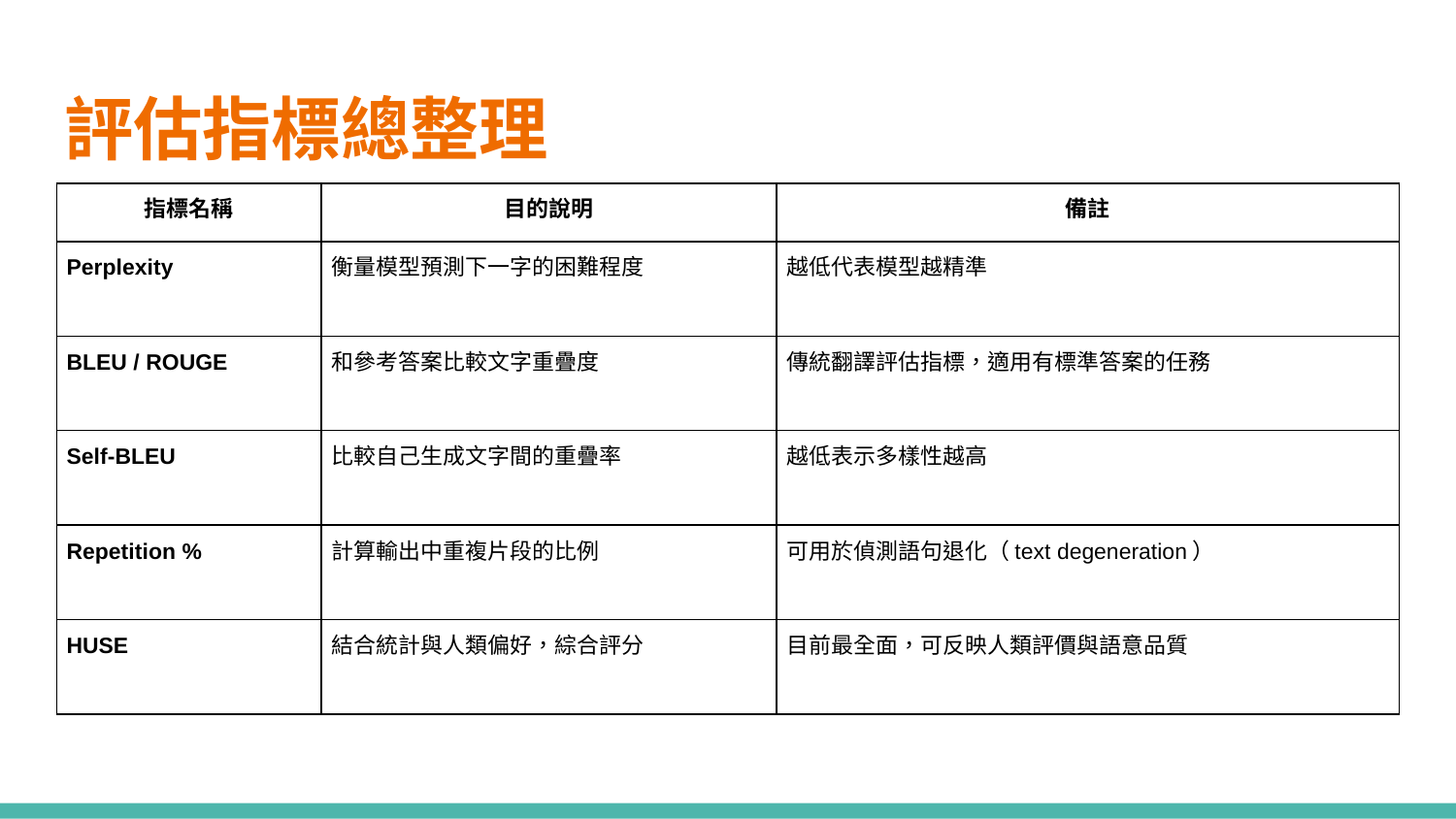

# 評估指標總整理
| 指標名稱 | 目的說明 | 備註 |
| --- | --- | --- |
| Perplexity | 衡量模型預測下一字的困難程度 | 越低代表模型越精準 |
| BLEU / ROUGE | 和參考答案比較文字重疊度 | 傳統翻譯評估指標，適用有標準答案的任務 |
| Self-BLEU | 比較自己生成文字間的重疊率 | 越低表示多樣性越高 |
| Repetition % | 計算輸出中重複片段的比例 | 可用於偵測語句退化（text degeneration） |
| HUSE | 結合統計與人類偏好，綜合評分 | 目前最全面，可反映人類評價與語意品質 |